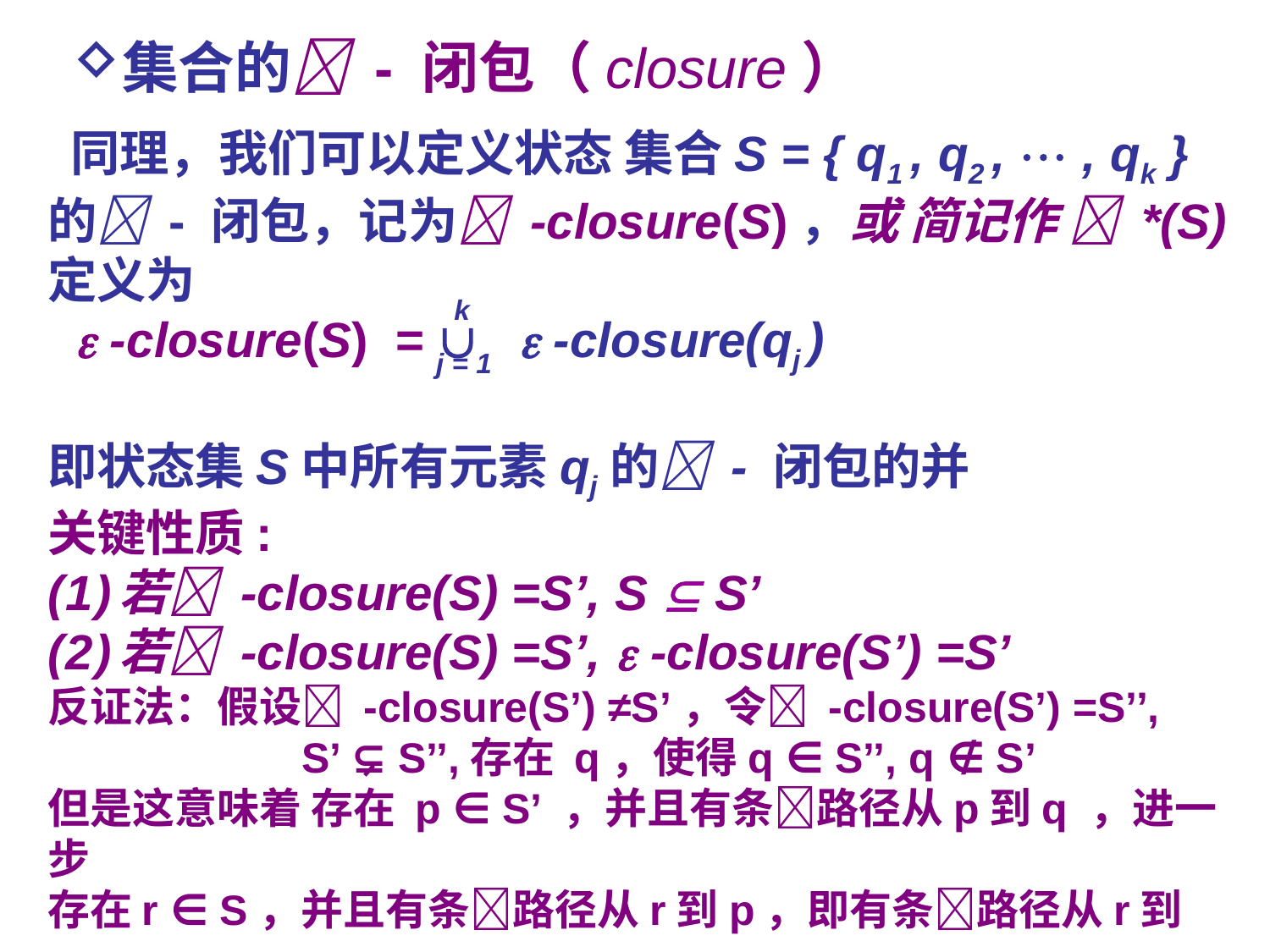

集合的ε - 闭包（closure）
 同理，我们可以定义状态 集合S = { q1 , q2 , … , qk } 的ε - 闭包，记为ε -closure(S)，或 简记作 ε *(S)
定义为
  ε -closure(S)  = ∪   ε -closure(qj )

即状态集S中所有元素qj的ε - 闭包的并
关键性质:
若ε -closure(S) =S’, S ⊆ S’
若ε -closure(S) =S’, ε -closure(S’) =S’
反证法：假设ε -closure(S’) ≠S’，令ε -closure(S’) =S’’,
		S’ ⊊ S’’,存在 q，使得q ∈ S’’, q ∉ S’
但是这意味着 存在 p ∈ S’ ，并且有条ε路径从p到q ，进一步
存在r ∈ S，并且有条ε路径从r到p，即有条ε路径从r到q，
q ∈ S’ ，导致矛盾

k
j = 1